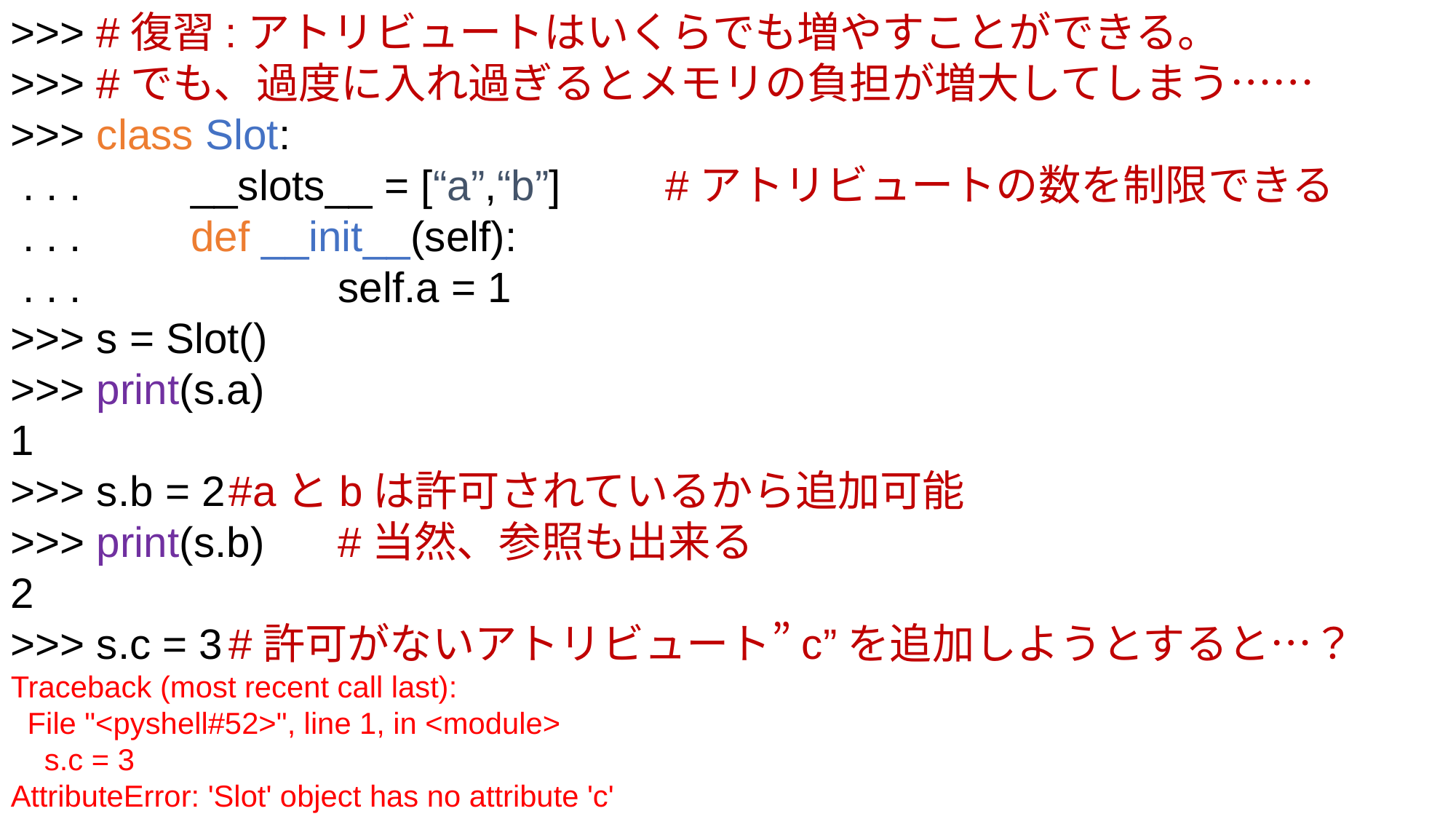

>>> #復習:アトリビュートはいくらでも増やすことができる。
>>> #でも、過度に入れ過ぎるとメモリの負担が増大してしまう……
>>> class Slot:
 . . . 	      __slots__ = [“a”,“b”]	#アトリビュートの数を制限できる
 . . .	      def __init__(self):
 . . . 			self.a = 1
>>> s = Slot()
>>> print(s.a)
1
>>> s.b = 2	#aとbは許可されているから追加可能
>>> print(s.b)	#当然、参照も出来る
2
>>> s.c = 3	#許可がないアトリビュート”c”を追加しようとすると…？
Traceback (most recent call last):
  File "<pyshell#52>", line 1, in <module>
    s.c = 3
AttributeError: 'Slot' object has no attribute 'c'